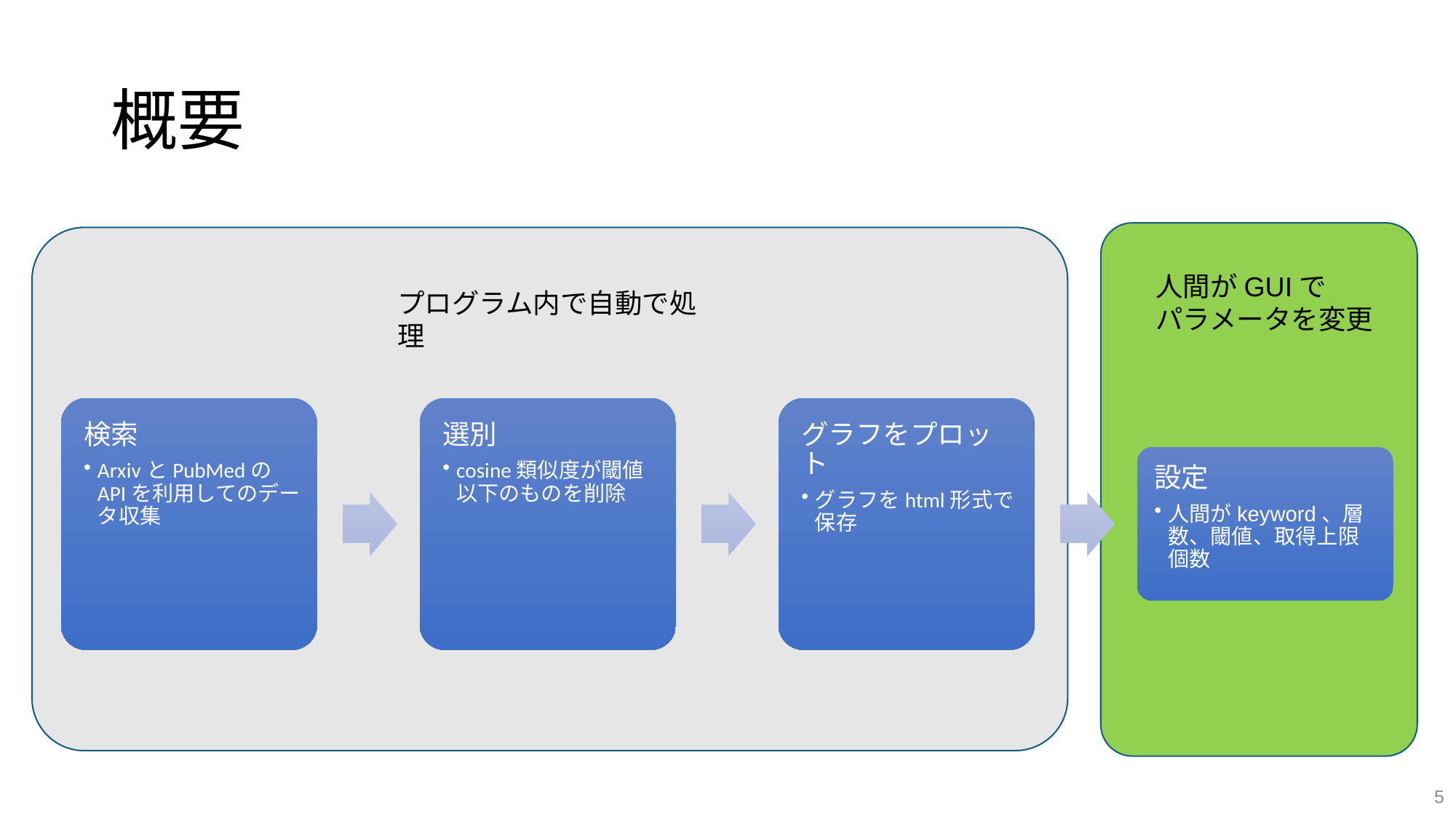

# 概要
検索
ArxivとPubMedのAPIを利用してのデータ収集

選別
cosine類似度が閾値以下のものを削除

グラフをプロット
グラフをhtml形式で保存

設定
人間がkeyword、層数、閾値、取得上限個数

人間がGUIで
パラメータを変更
プログラム内で自動で処理
5